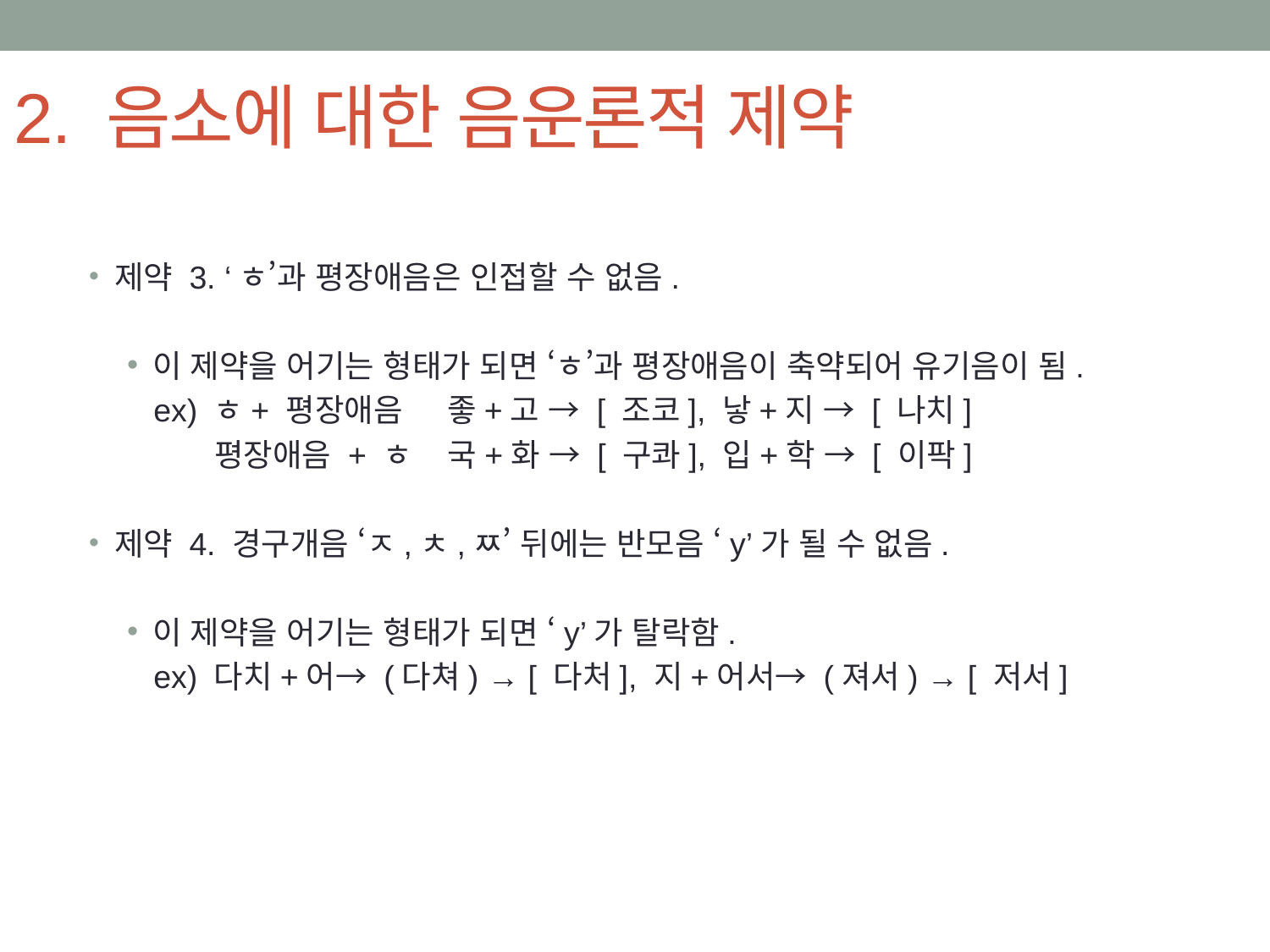

# 2. 음소에 대한 음운론적 제약

제약 3. ‘ㅎ’과 평장애음은 인접할 수 없음.

이 제약을 어기는 형태가 되면 ‘ㅎ’과 평장애음이 축약되어 유기음이 됨.
   ex) ㅎ+ 평장애음     좋+고 → [ 조코], 낳+지 → [ 나치]
         평장애음 + ㅎ    국+화 → [ 구콰], 입+학 → [ 이팍]

제약 4. 경구개음 ‘ㅈ,ㅊ,ㅉ’ 뒤에는 반모음 ‘y’가 될 수 없음.

이 제약을 어기는 형태가 되면 ‘y’가 탈락함.
   ex) 다치+어→ (다쳐) → [ 다처], 지+어서→ (져서) → [ 저서]